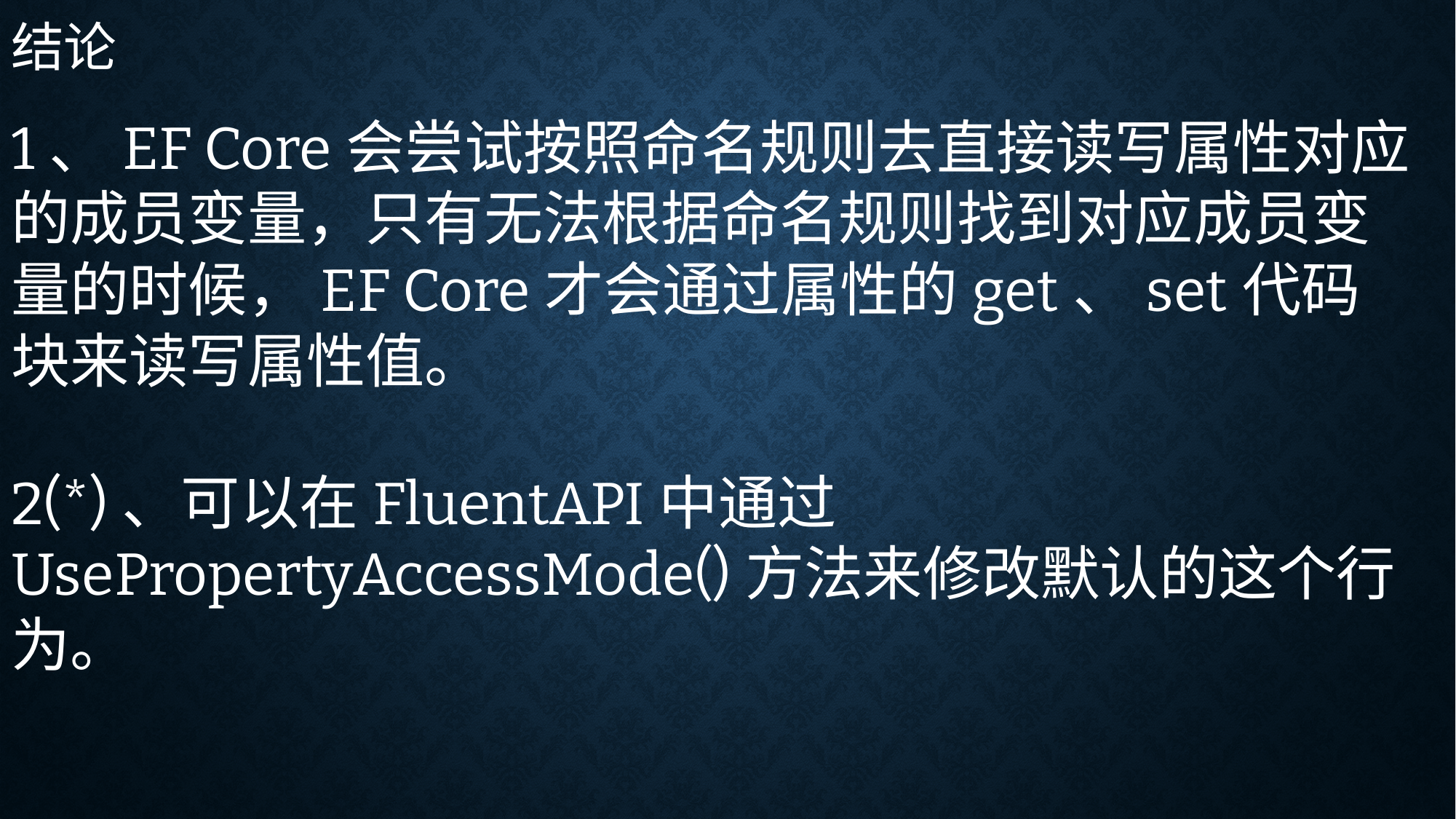

结论
1、EF Core会尝试按照命名规则去直接读写属性对应的成员变量，只有无法根据命名规则找到对应成员变量的时候，EF Core才会通过属性的get、set代码块来读写属性值。

2(*)、可以在FluentAPI中通过UsePropertyAccessMode()方法来修改默认的这个行为。